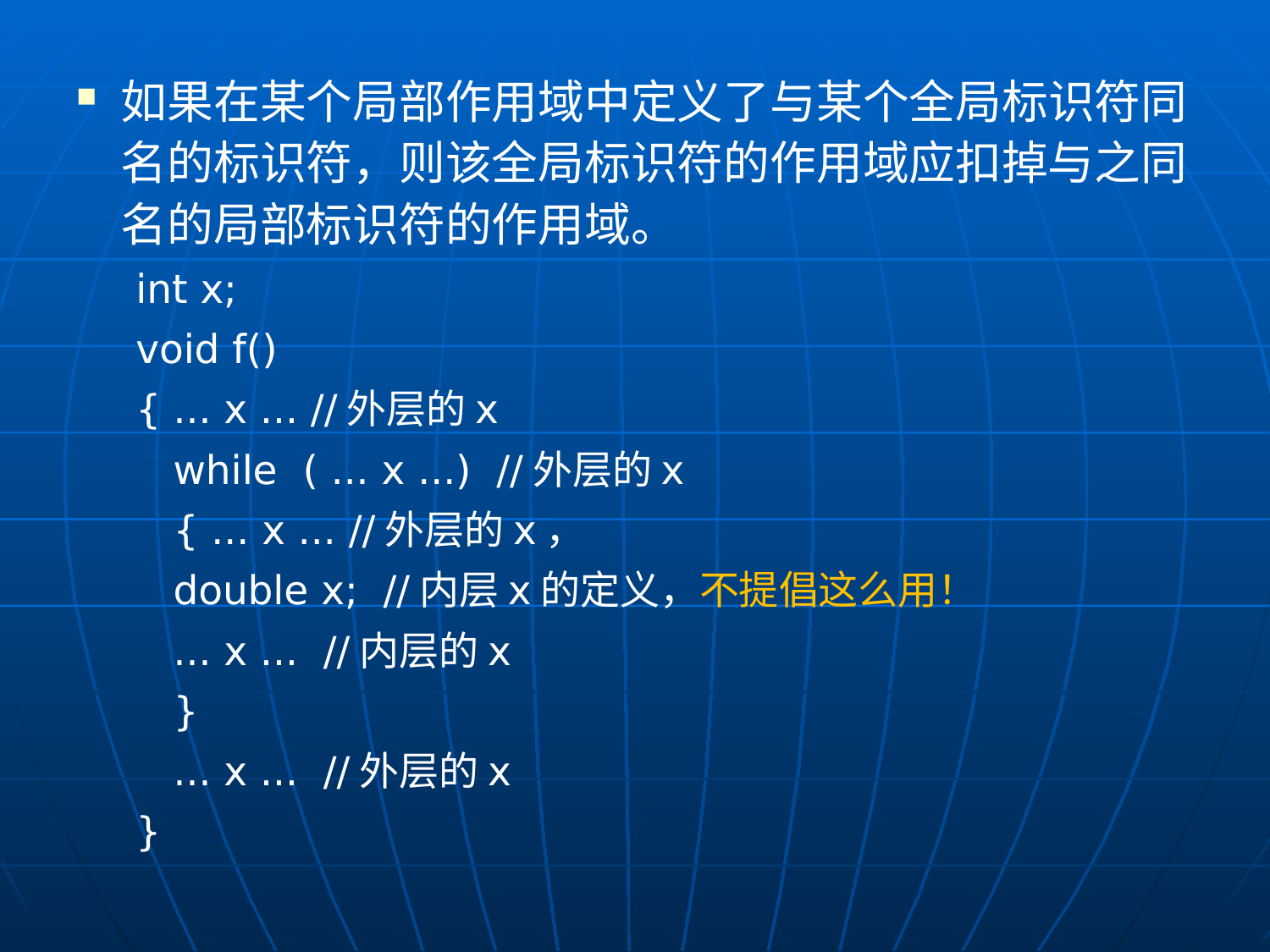

如果在某个局部作用域中定义了与某个全局标识符同名的标识符，则该全局标识符的作用域应扣掉与之同名的局部标识符的作用域。
int x;
void f()
{	... x ... //外层的x
	while  ( ... x ...)  //外层的x
  	{ ... x ... //外层的x，
		double x;  //内层x的定义，不提倡这么用！
		... x ...  //内层的x
	}
	... x ...  //外层的x
}